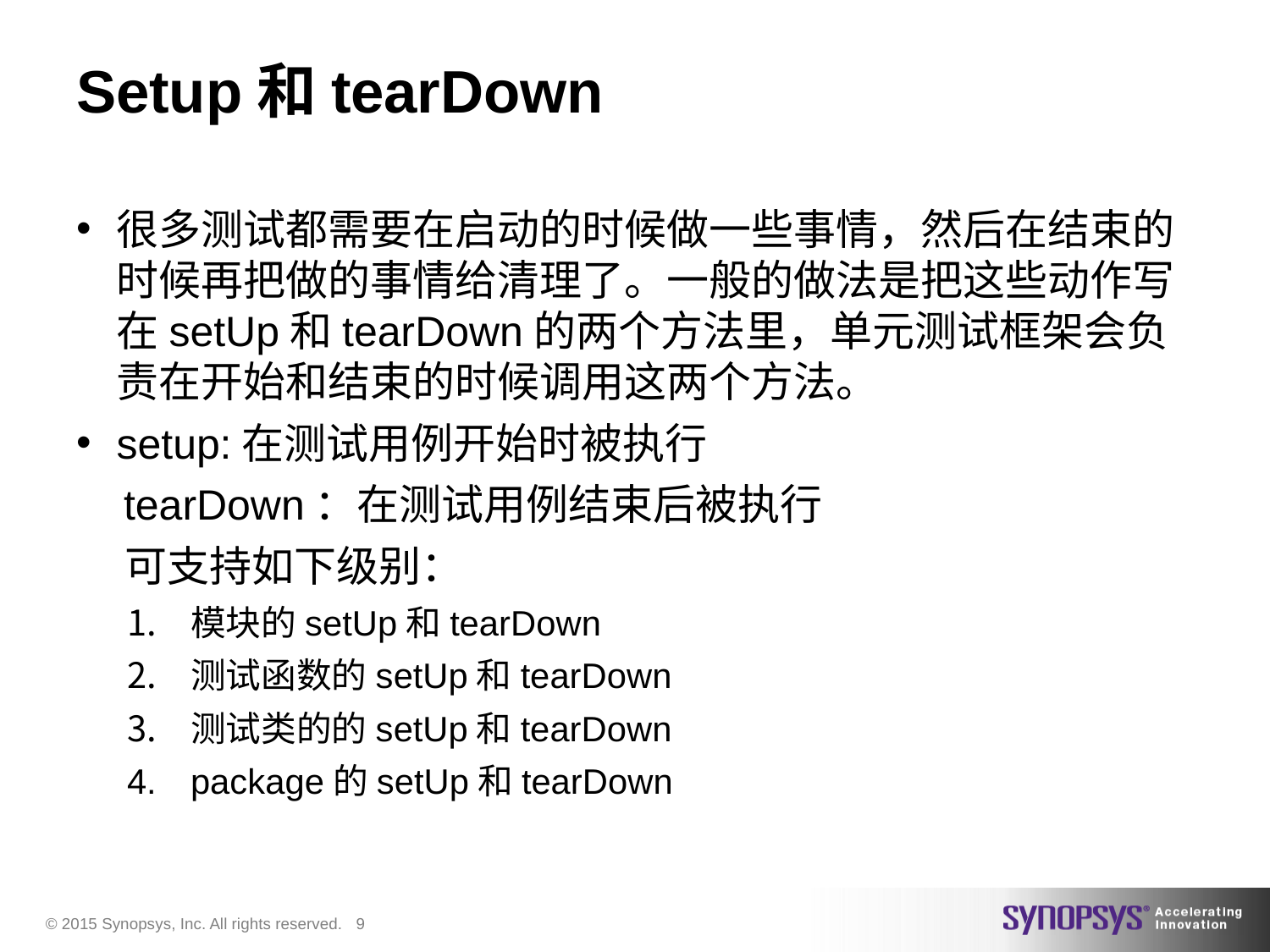

# Setup和tearDown
很多测试都需要在启动的时候做一些事情，然后在结束的时候再把做的事情给清理了。一般的做法是把这些动作写在setUp和tearDown的两个方法里，单元测试框架会负责在开始和结束的时候调用这两个方法。
setup:在测试用例开始时被执行
    tearDown：在测试用例结束后被执行
    可支持如下级别：
模块的setUp和tearDown
测试函数的setUp和tearDown
测试类的的setUp和tearDown
package的setUp和tearDown